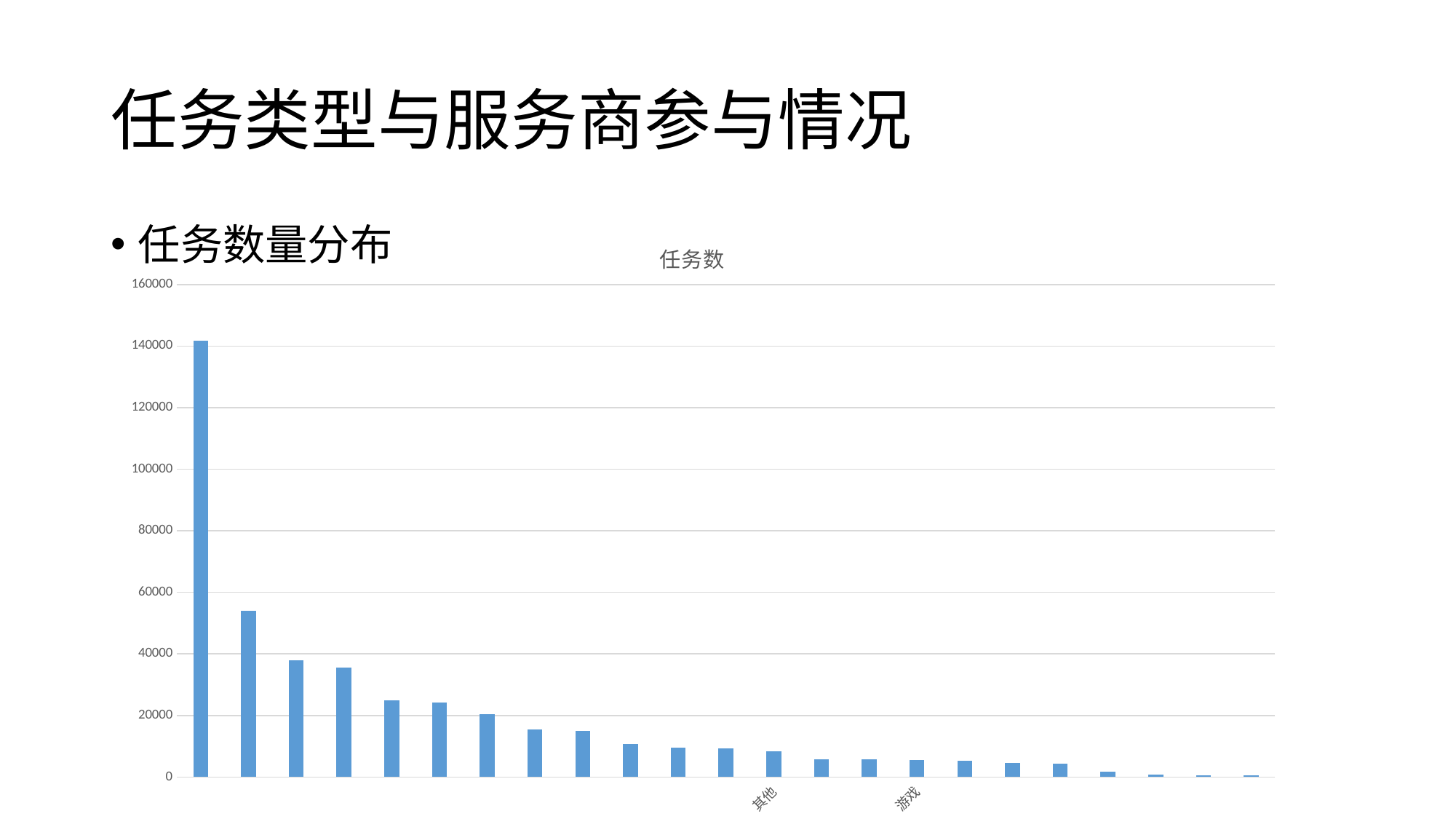

# 任务类型与服务商参与情况

### Chart:

| Category | 任务数 |
|---|---|
| 品牌设计 | 141768.0 |
| 网站建设 | 53937.0 |
| 移动应用开发 | 37812.0 |
| 软件开发 | 35558.0 |
| 文案策划 | 24887.0 |
| 起名取名 | 24192.0 |
| 营销推广 | 20387.0 |
| 装修服务 | 15346.0 |
| 电商服务 | 15017.0 |
| UI设计 | 10761.0 |
| 工业设计 | 9437.0 |
| 动画漫画 | 9204.0 |
| 其他 | 8355.0 |
| 摄影摄像 | 5860.0 |
| 影视制作 | 5721.0 |
| 游戏 | 5420.0 |
| 工程设计咨询 | 5403.0 |
| 真人服务 | 4614.0 |
| 技术服务 | 4316.0 |
| 服装配饰设计 | 1683.0 |
| 企业服务 | 756.0 |
| 音乐制作 | 586.0 |
| 市场调查 | 481.0 |
任务数量分布